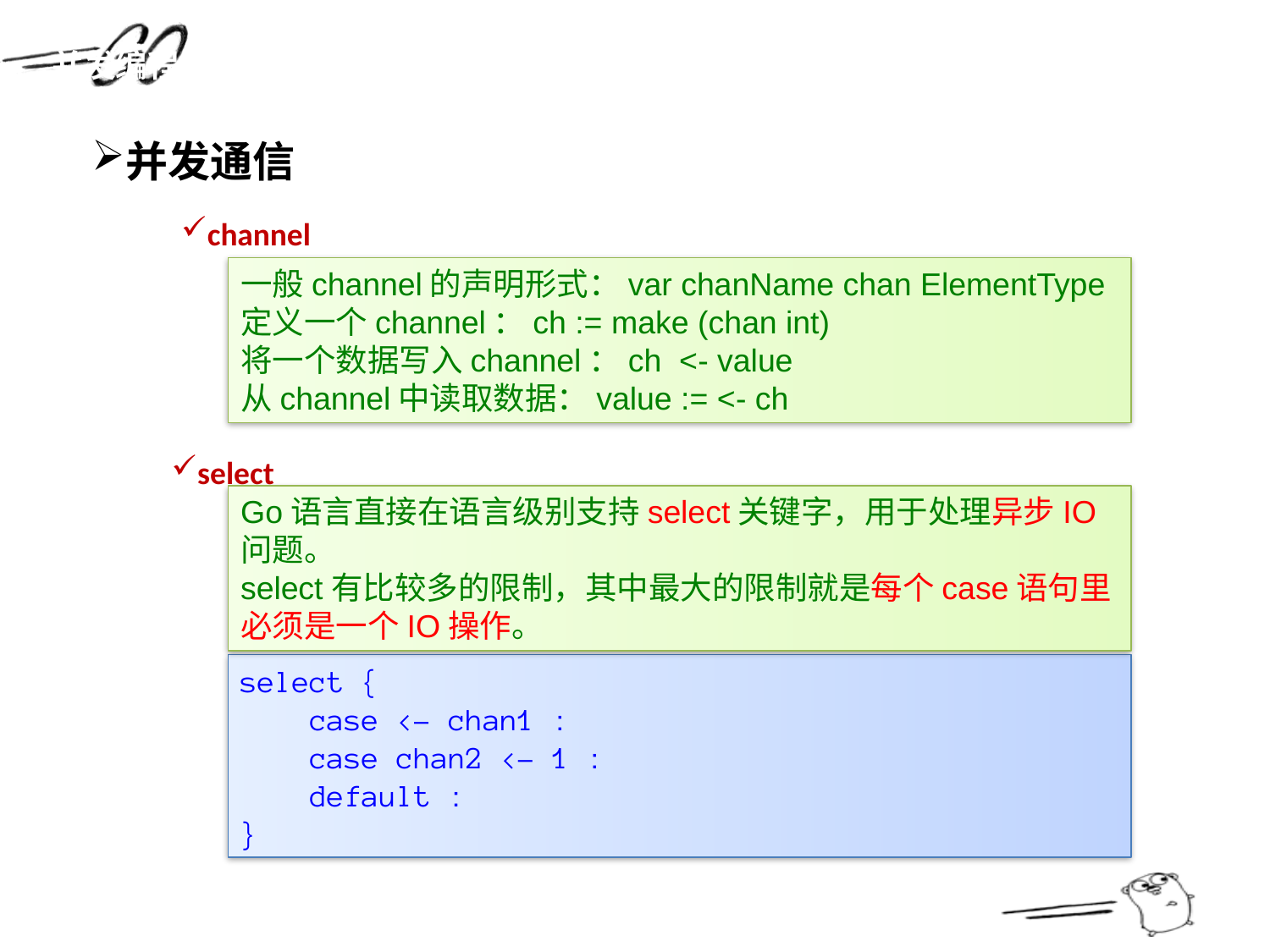

并发编程
并发通信
channel
一般channel的声明形式：var chanName chan ElementType
定义一个channel：ch := make (chan int)
将一个数据写入channel：ch  <- value
从channel中读取数据：value := <- ch
select
Go语言直接在语言级别支持select关键字，用于处理异步IO问题。
select有比较多的限制，其中最大的限制就是每个case语句里必须是一个IO操作。
select {
    case <- chan1 :
    case chan2 <- 1 :
    default :
}
34